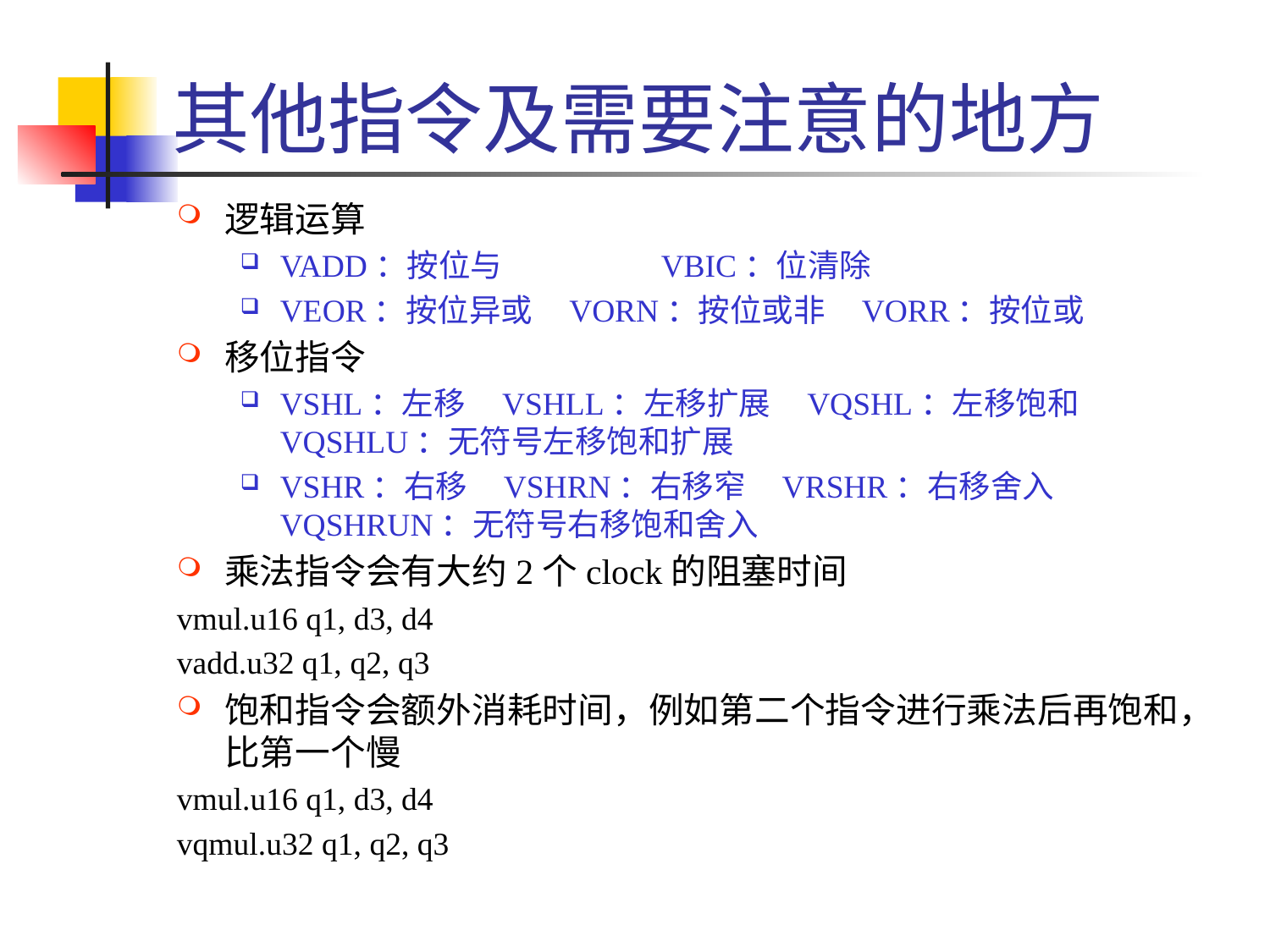

# 其他指令及需要注意的地方
逻辑运算
VADD：按位与		VBIC：位清除
VEOR：按位异或    VORN：按位或非    VORR：按位或
移位指令
VSHL：左移    VSHLL：左移扩展    VQSHL：左移饱和
VQSHLU：无符号左移饱和扩展
VSHR：右移    VSHRN：右移窄    VRSHR：右移舍入
VQSHRUN：无符号右移饱和舍入
乘法指令会有大约2个clock的阻塞时间
vmul.u16 q1, d3, d4
vadd.u32 q1, q2, q3
饱和指令会额外消耗时间，例如第二个指令进行乘法后再饱和，比第一个慢
vmul.u16 q1, d3, d4
vqmul.u32 q1, q2, q3